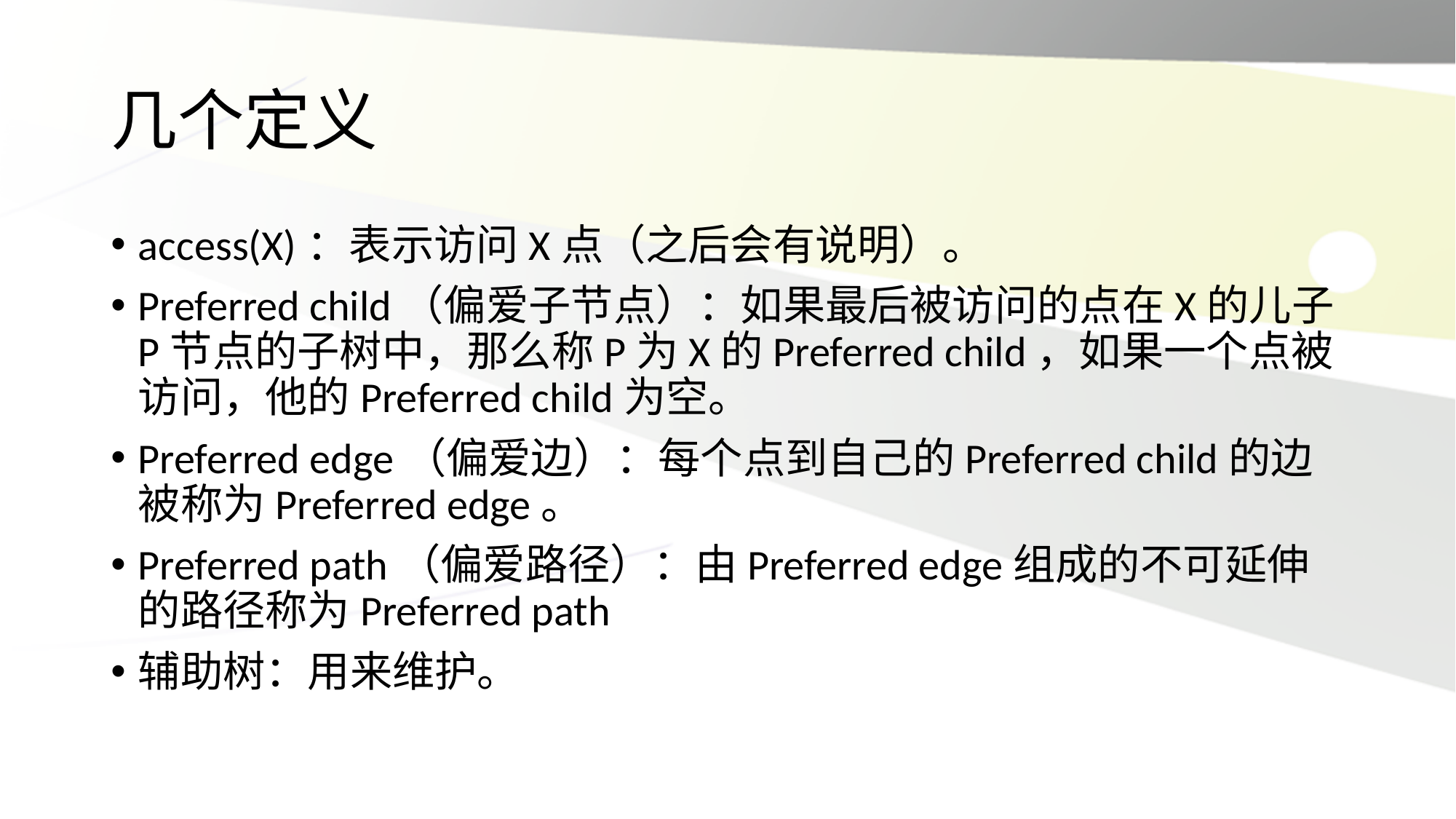

# 几个定义
access(X)：表示访问X点（之后会有说明）。
Preferred child（偏爱子节点）：如果最后被访问的点在X的儿子P节点的子树中，那么称P为X的Preferred child，如果一个点被访问，他的Preferred child为空。
Preferred edge（偏爱边）：每个点到自己的Preferred child的边被称为Preferred edge。
Preferred path（偏爱路径）：由Preferred edge组成的不可延伸的路径称为Preferred path
辅助树：用来维护。